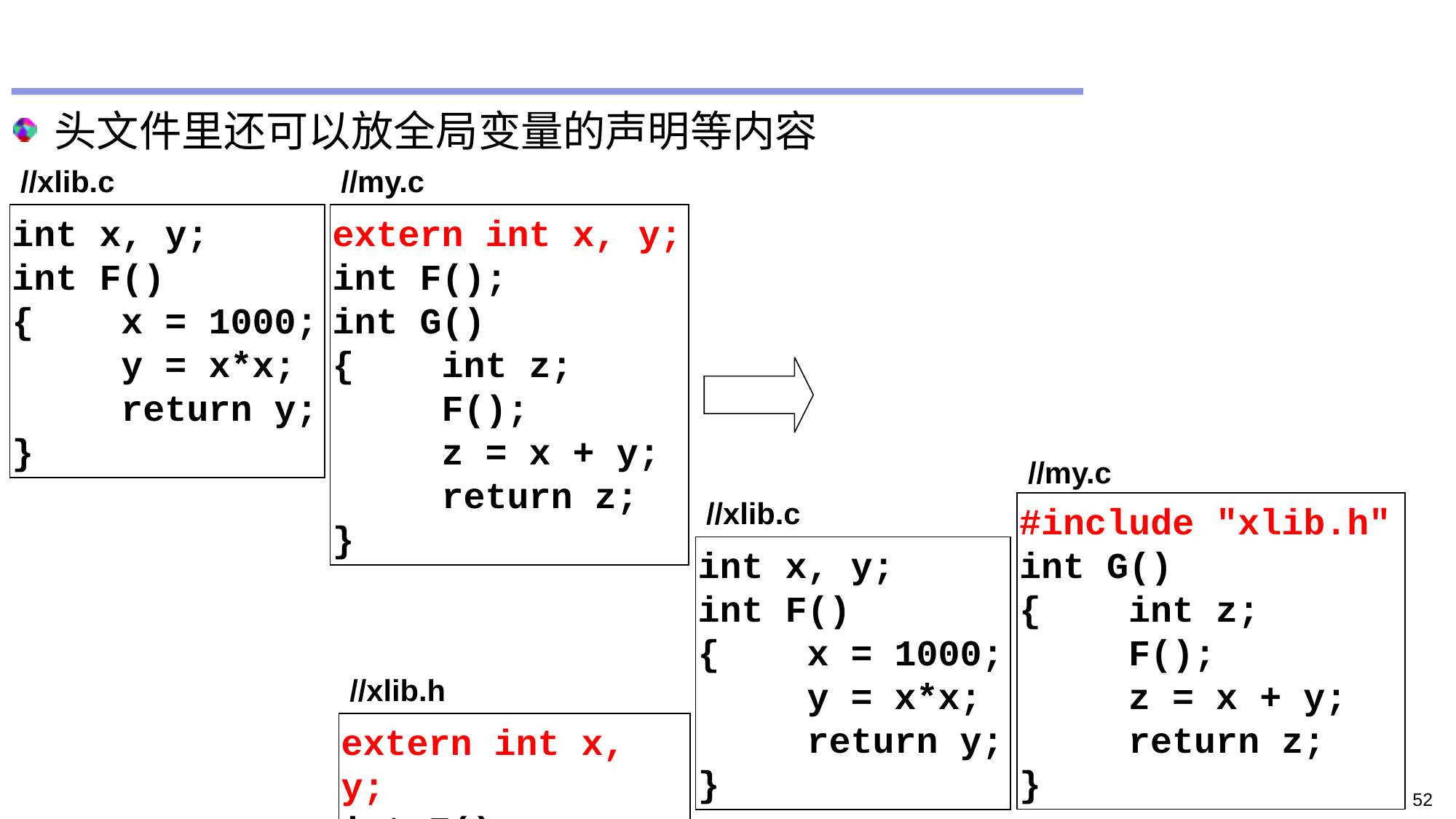

#
头文件里还可以放全局变量的声明等内容

//xlib.c
//my.c
int x, y;
int F()
{	x = 1000;
	y = x*x;
	return y;
}
extern int x, y;
int F();
int G()
{	int z;
	F();
	z = x + y;
	return z;
}

//my.c
//xlib.c
#include "xlib.h"
int G()
{	int z;
	F();
	z = x + y;
	return z;
}
int x, y;
int F()
{	x = 1000;
	y = x*x;
	return y;
}
//xlib.h
extern int x, y;
int F();
52